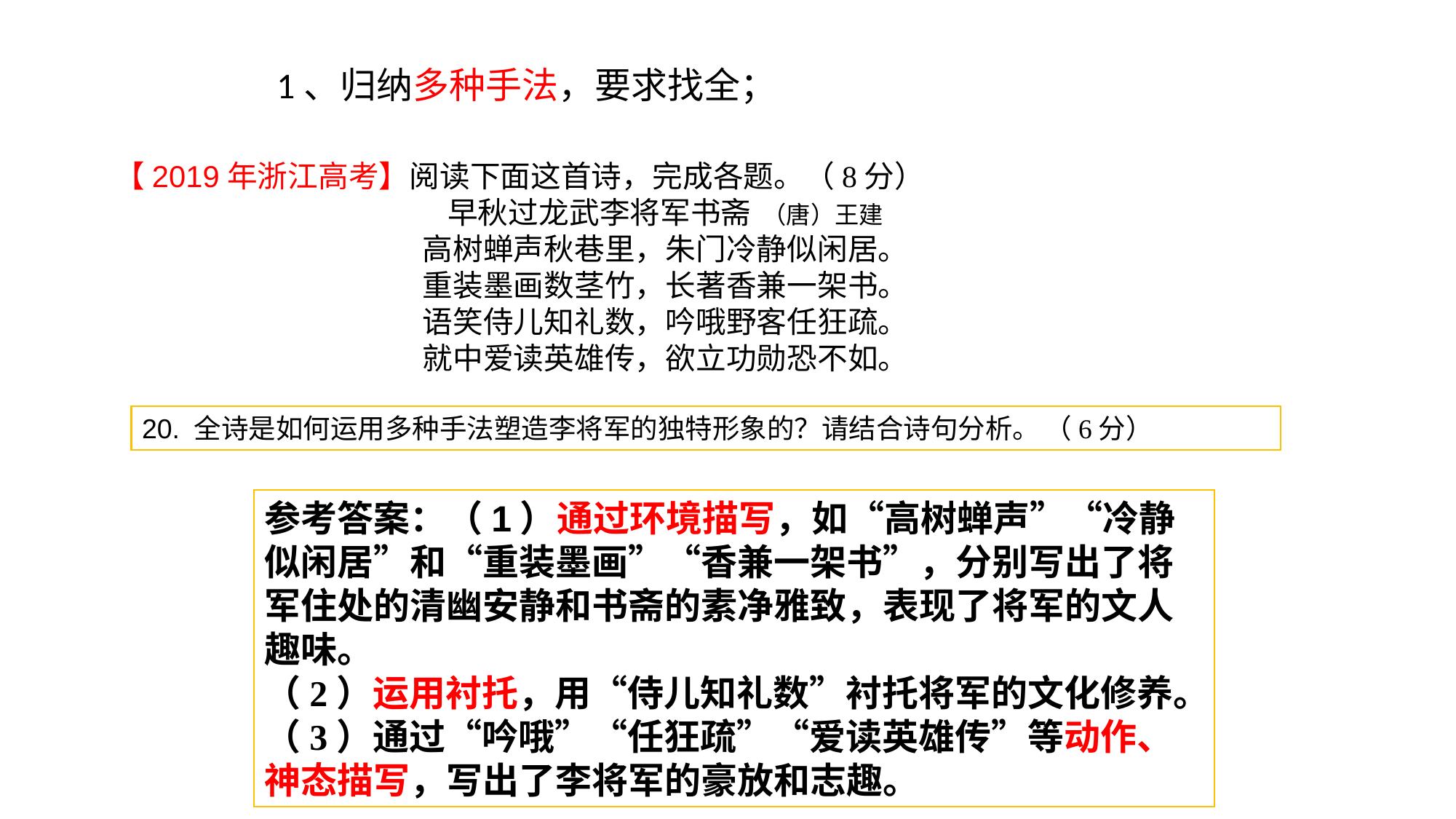

1、归纳多种手法，要求找全；
【2019年浙江高考】阅读下面这首诗，完成各题。（8分）
早秋过龙武李将军书斋  （唐）王建
高树蝉声秋巷里，朱门冷静似闲居。
重装墨画数茎竹，长著香兼一架书。
语笑侍儿知礼数，吟哦野客任狂疏。
就中爱读英雄传，欲立功勋恐不如。
20. 全诗是如何运用多种手法塑造李将军的独特形象的？请结合诗句分析。 （6分）
参考答案：（1）通过环境描写，如“高树蝉声”“冷静似闲居”和“重装墨画”“香兼一架书”，分别写出了将军住处的清幽安静和书斋的素净雅致，表现了将军的文人趣味。
（2）运用衬托，用“侍儿知礼数”衬托将军的文化修养。
（3）通过“吟哦”“任狂疏”“爱读英雄传”等动作、神态描写，写出了李将军的豪放和志趣。